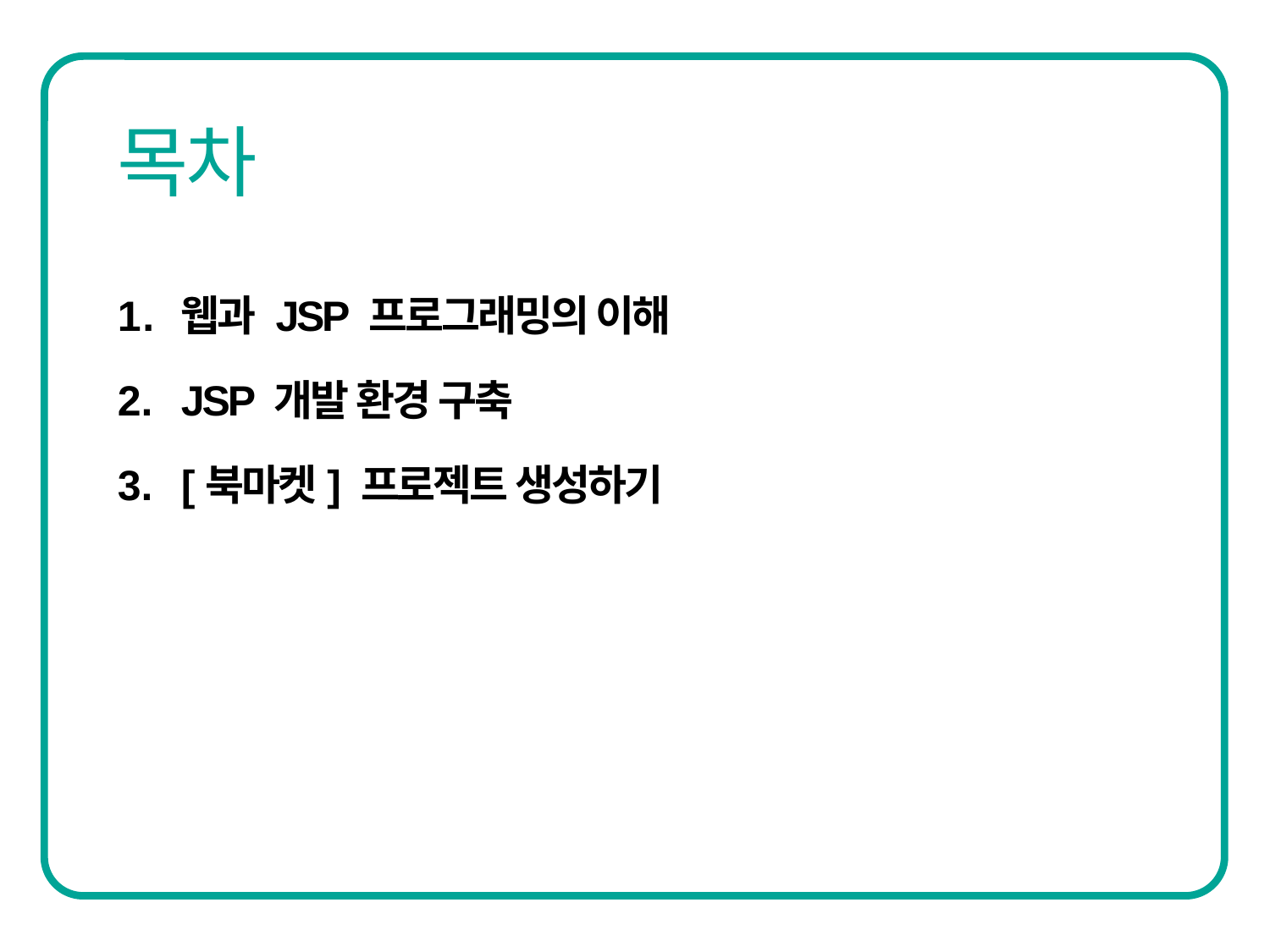

웹과 JSP 프로그래밍의 이해
JSP 개발 환경 구축
[북마켓] 프로젝트 생성하기